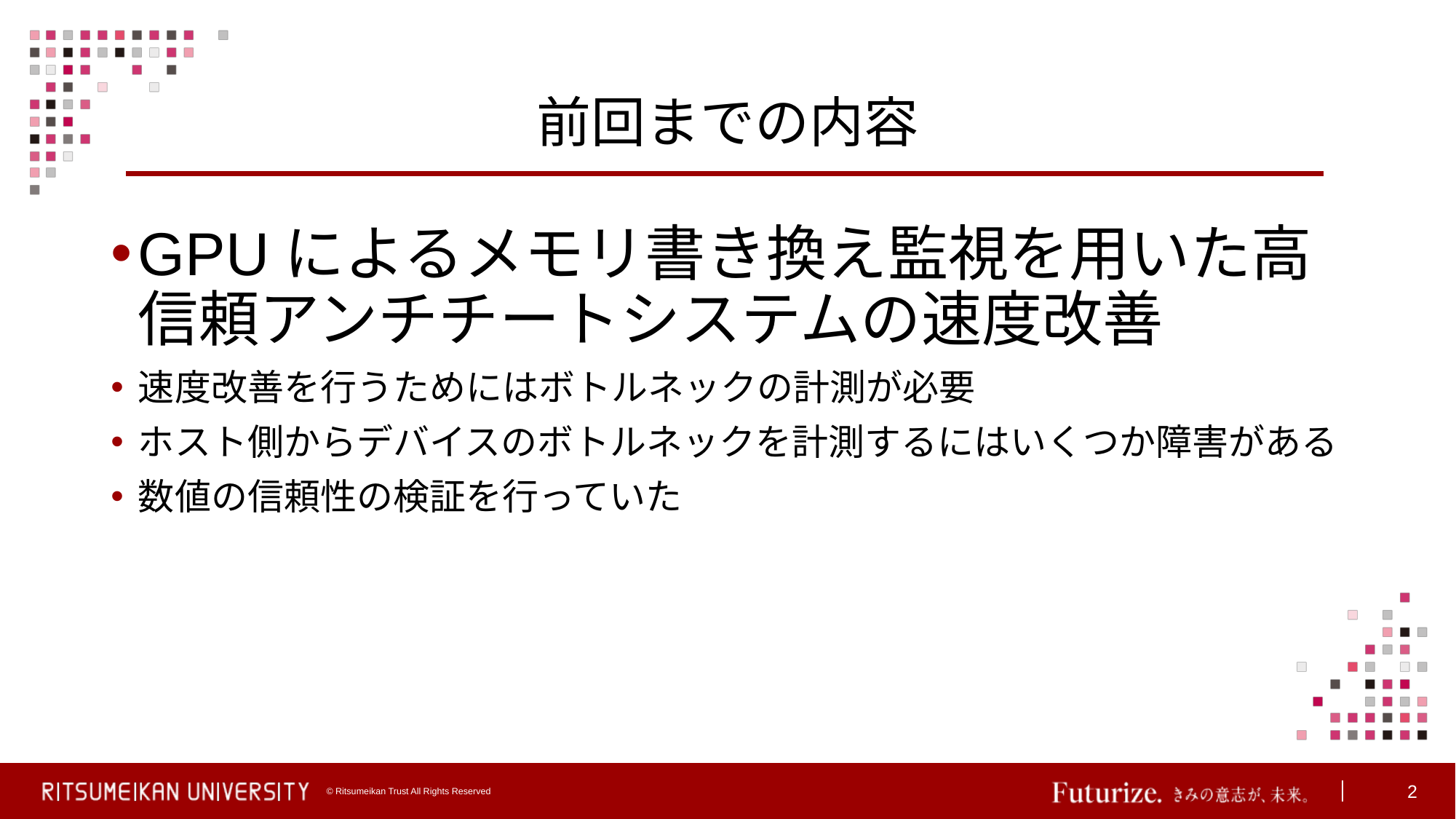

# 前回までの内容
GPUによるメモリ書き換え監視を用いた高信頼アンチチートシステムの速度改善
速度改善を行うためにはボトルネックの計測が必要
ホスト側からデバイスのボトルネックを計測するにはいくつか障害がある
数値の信頼性の検証を行っていた